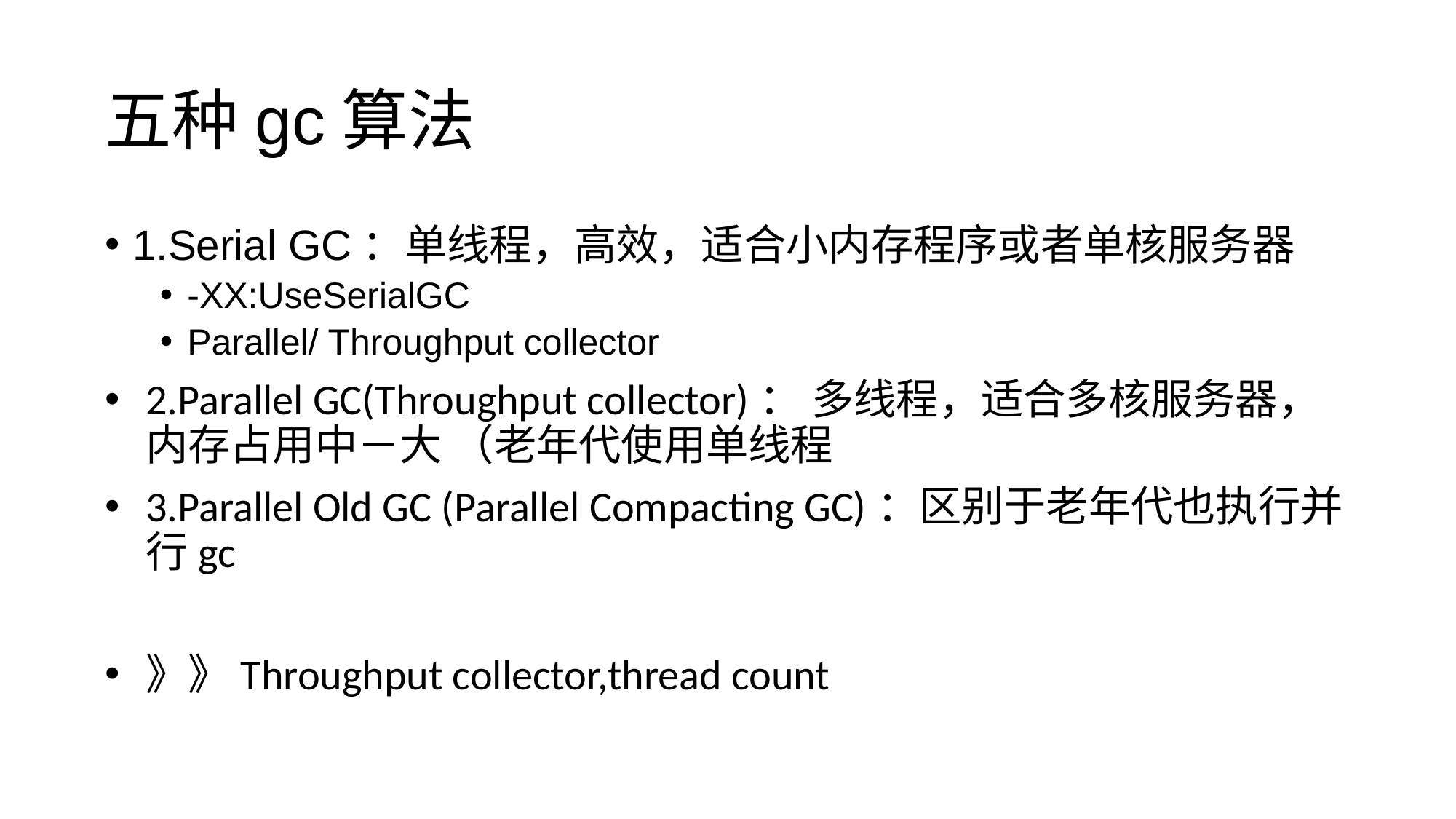

# 五种gc算法
1.Serial GC：单线程，高效，适合小内存程序或者单核服务器
-XX:UseSerialGC
Parallel/ Throughput collector
2.Parallel GC(Throughput collector)： 多线程，适合多核服务器，内存占用中－大 （老年代使用单线程
3.Parallel Old GC (Parallel Compacting GC)：区别于老年代也执行并行gc

》》Throughput collector,thread count